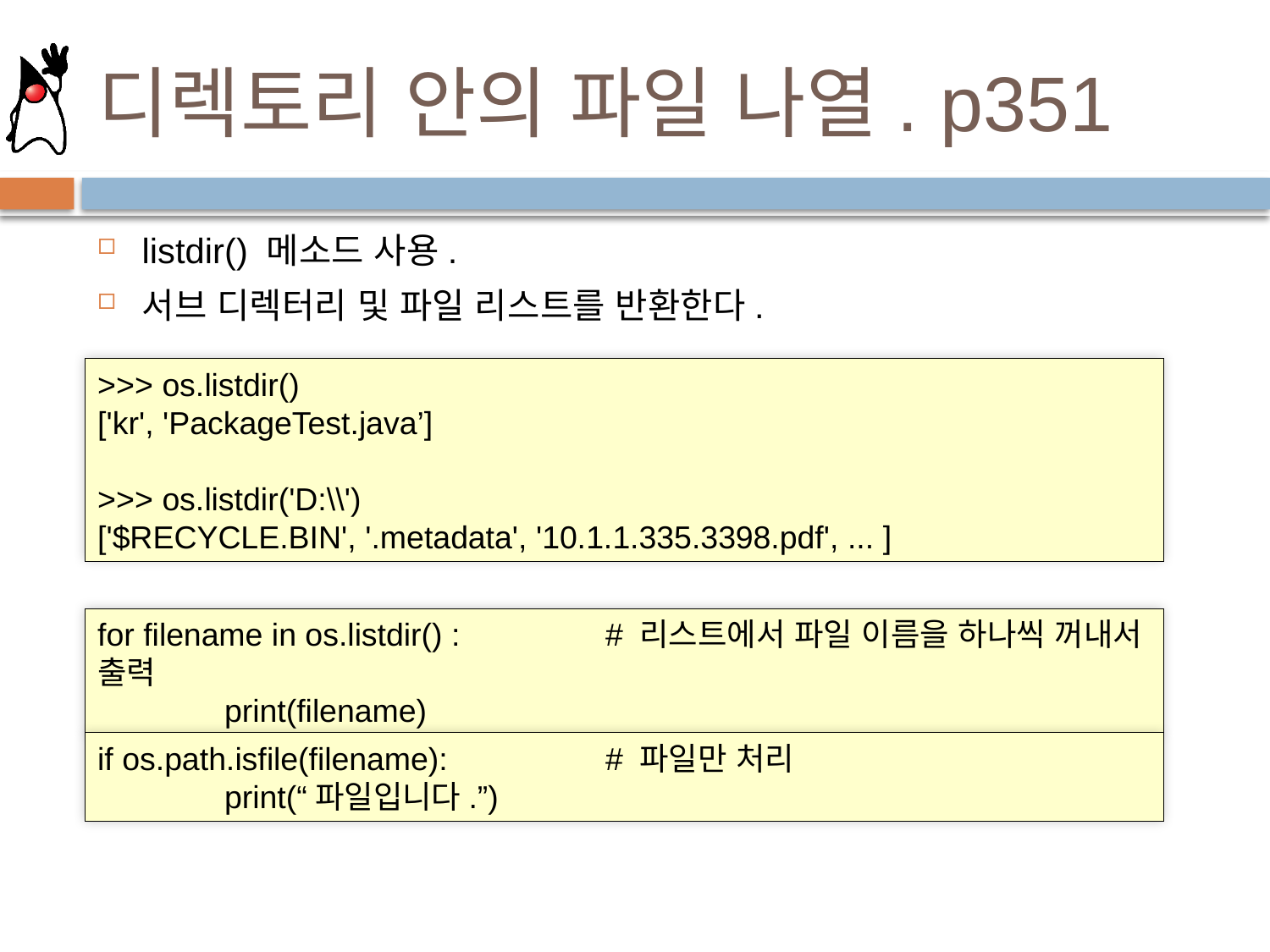

# 디렉토리 안의 파일 나열. p351
listdir() 메소드 사용.
서브 디렉터리 및 파일 리스트를 반환한다.
>>> os.listdir()
['kr', 'PackageTest.java’]

>>> os.listdir('D:\\')
['$RECYCLE.BIN', '.metadata', '10.1.1.335.3398.pdf', ... ]
for filename in os.listdir() :		# 리스트에서 파일 이름을 하나씩 꺼내서 출력
	print(filename)
if os.path.isfile(filename):    	# 파일만 처리
	print(“파일입니다.”)